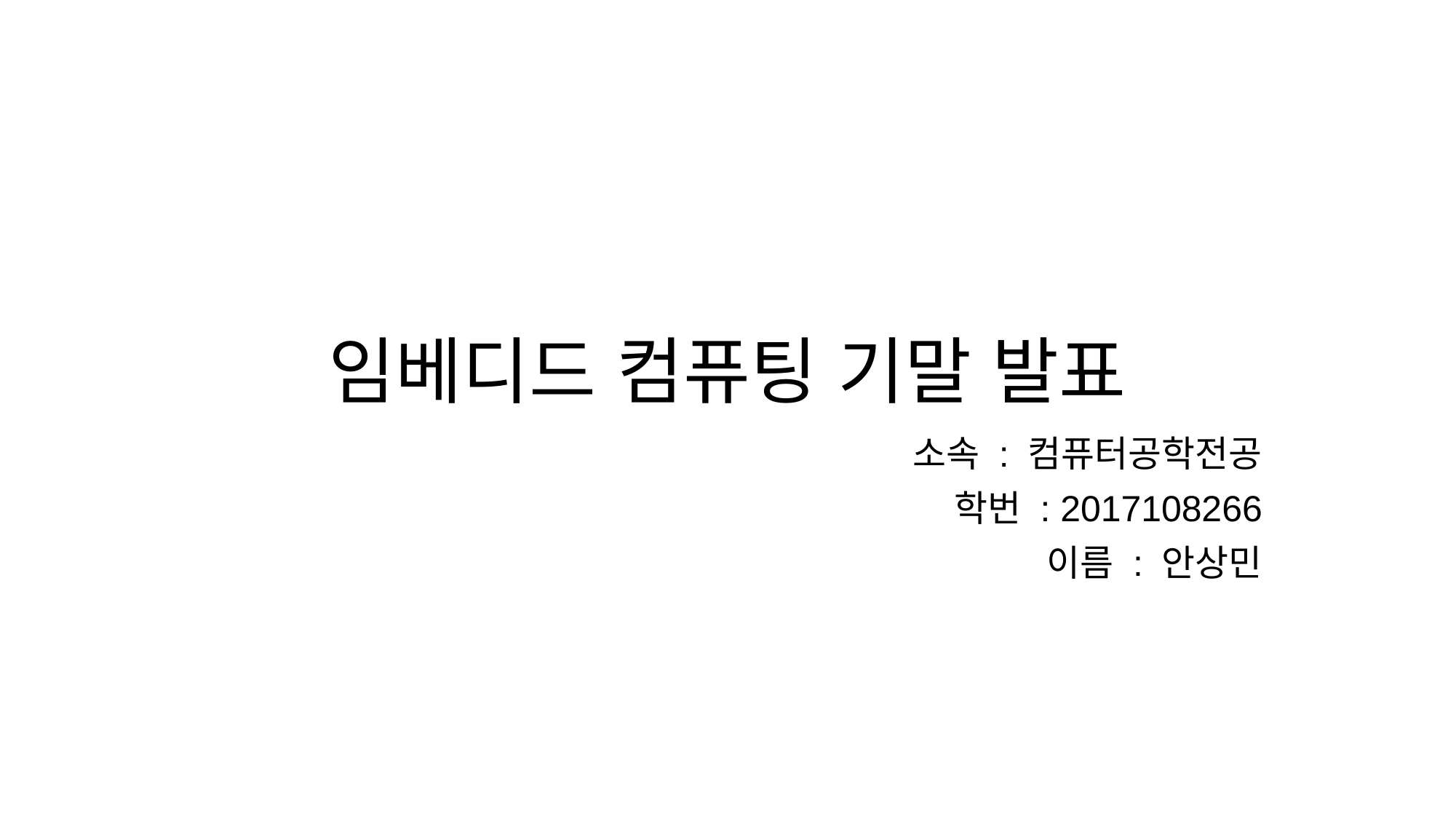

# 임베디드 컴퓨팅 기말 발표
소속 : 컴퓨터공학전공
학번 : 2017108266
이름 : 안상민